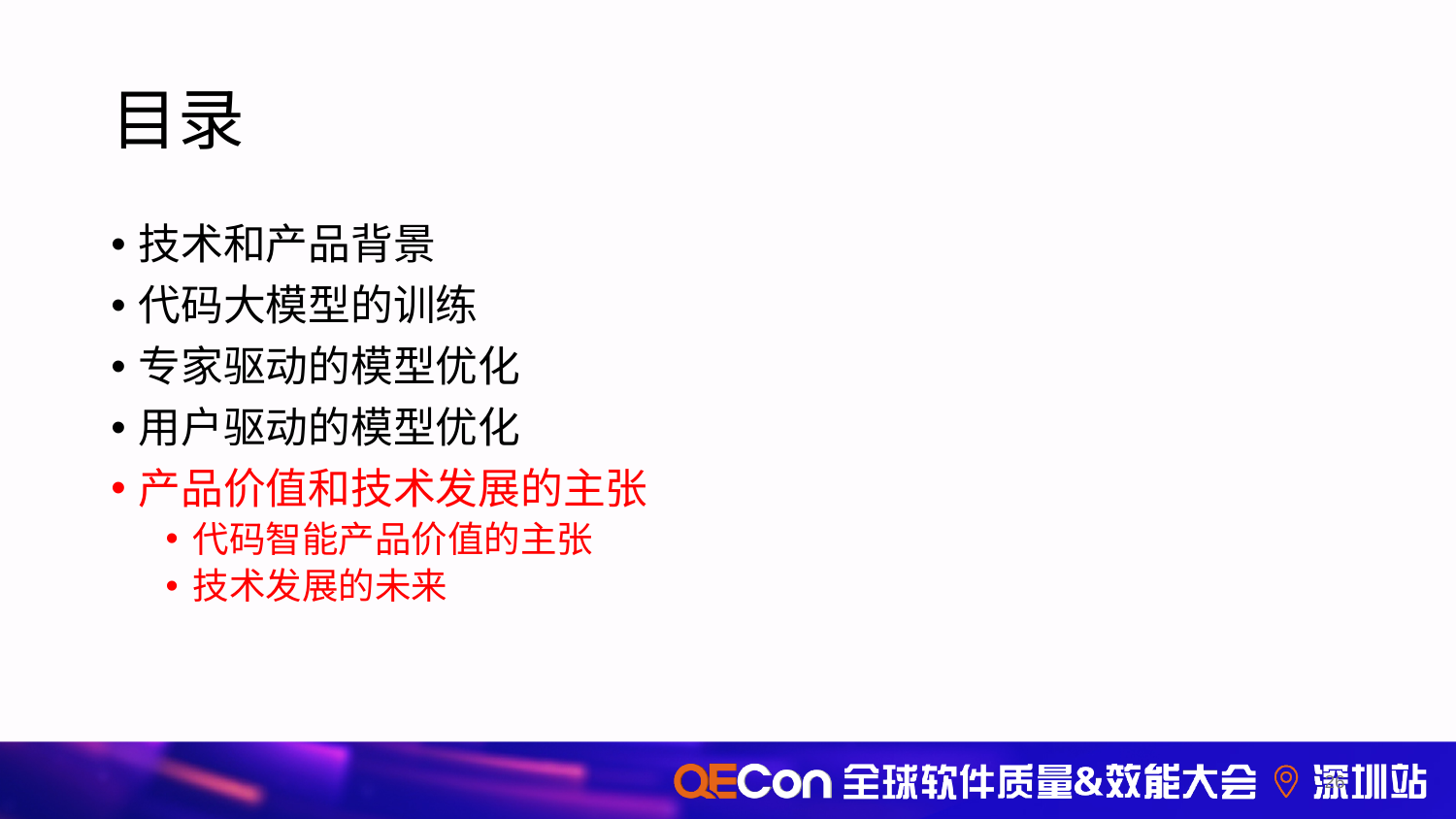

# 目录
技术和产品背景
代码大模型的训练
专家驱动的模型优化
用户驱动的模型优化
产品价值和技术发展的主张
代码智能产品价值的主张
技术发展的未来

26